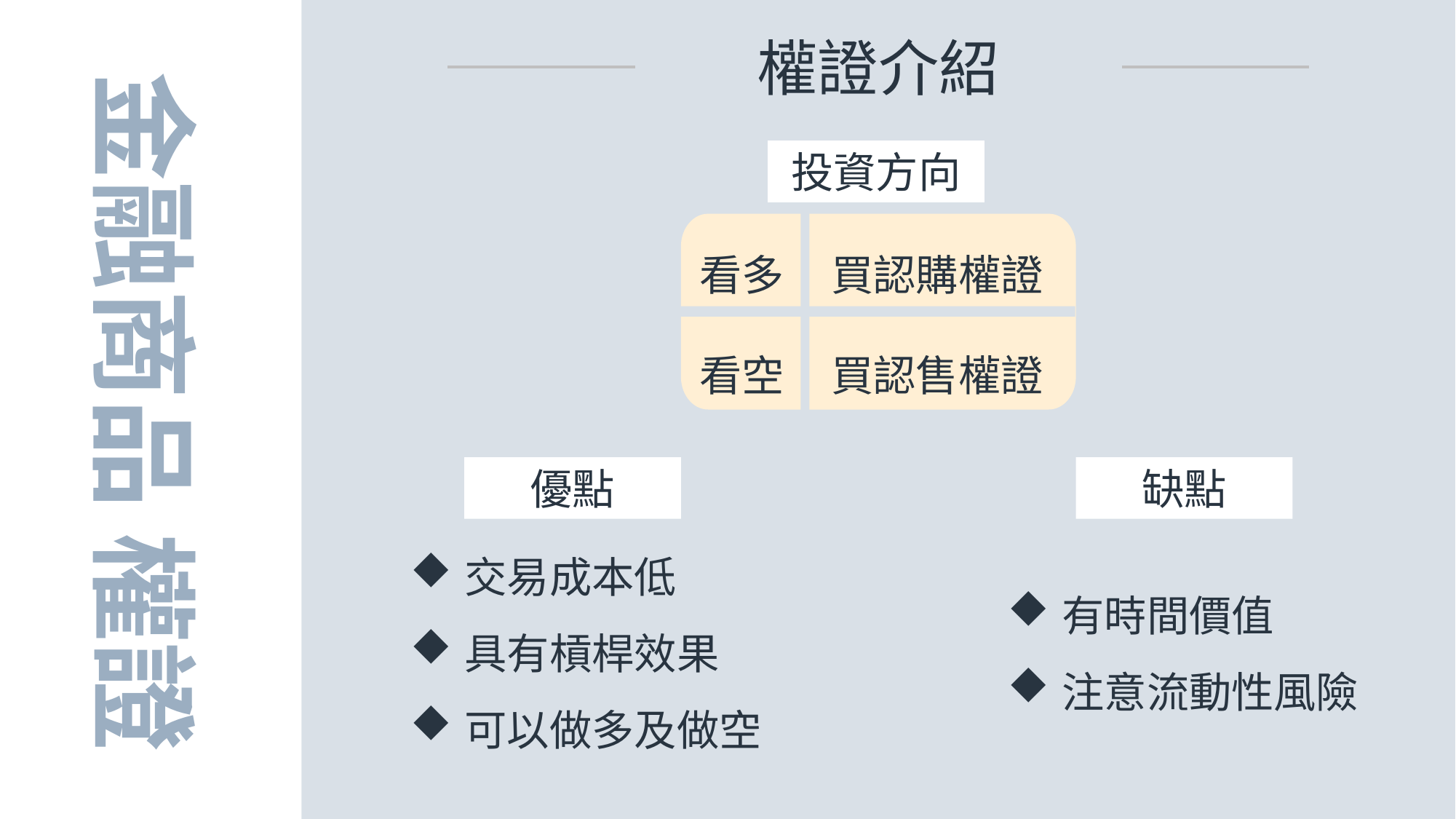

權證介紹
金融商品 權證
投資方向

看多     買認購權證
看空     買認售權證
優點
缺點
交易成本低
具有槓桿效果
可以做多及做空
有時間價值
注意流動性風險